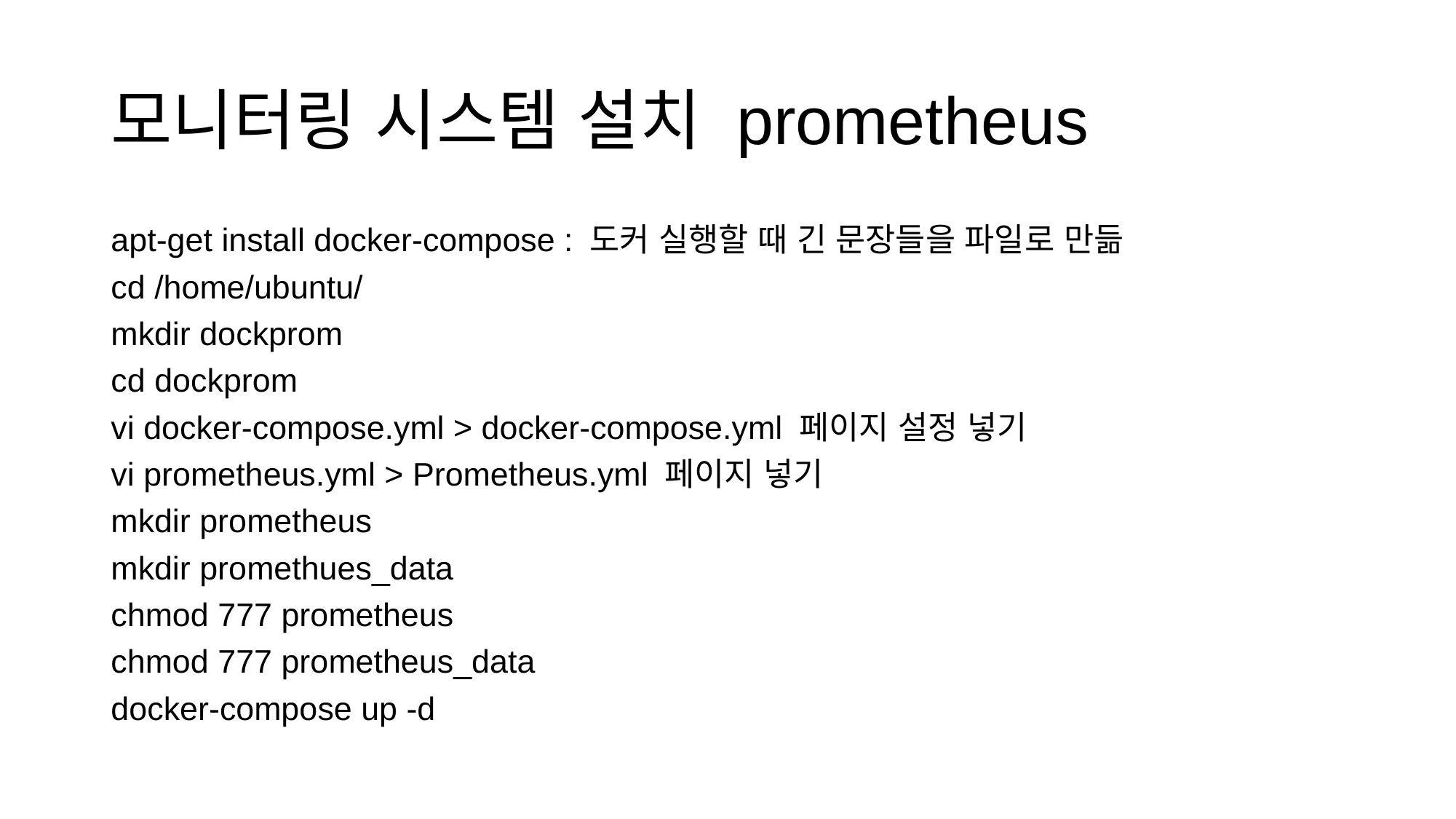

# 모니터링 시스템 설치 prometheus
apt-get install docker-compose : 도커 실행할 때 긴 문장들을 파일로 만듦
cd /home/ubuntu/
mkdir dockprom
cd dockprom
vi docker-compose.yml > docker-compose.yml 페이지 설정 넣기
vi prometheus.yml > Prometheus.yml 페이지 넣기
mkdir prometheus
mkdir promethues_data
chmod 777 prometheus
chmod 777 prometheus_data
docker-compose up -d